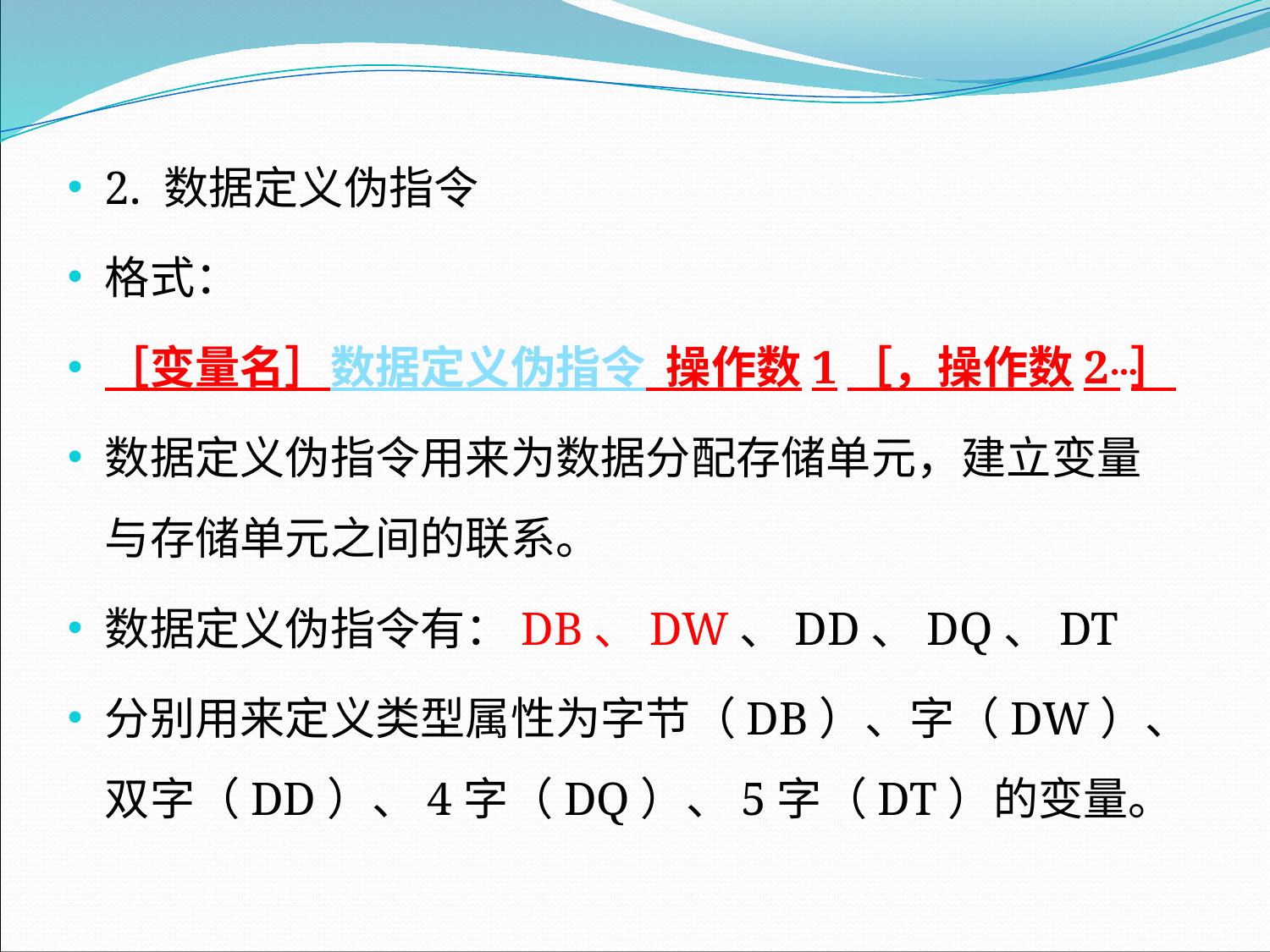

2. 数据定义伪指令
格式：
［变量名］数据定义伪指令  操作数1［，操作数2⋯］
数据定义伪指令用来为数据分配存储单元，建立变量与存储单元之间的联系。
数据定义伪指令有：DB、DW、DD、DQ、DT
分别用来定义类型属性为字节（DB）、字（DW）、双字（DD）、4字（DQ）、5字（DT）的变量。